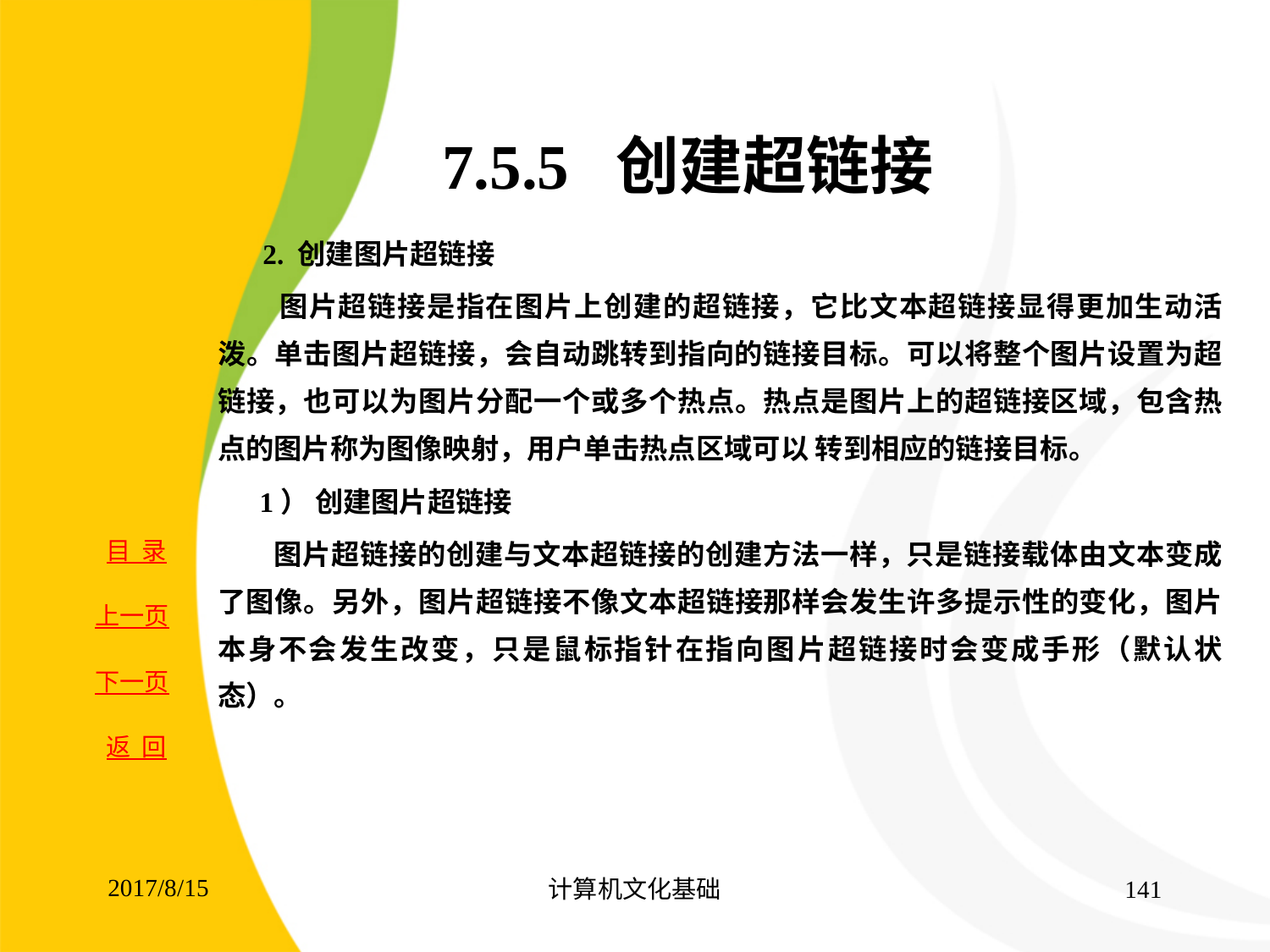

# 7.5.5  创建超链接
               2. 创建图片超链接
       图片超链接是指在图片上创建的超链接，它比文本超链接显得更加生动活泼。单击图片超链接，会自动跳转到指向的链接目标。可以将整个图片设置为超链接，也可以为图片分配一个或多个热点。热点是图片上的超链接区域，包含热点的图片称为图像映射，用户单击热点区域可以 转到相应的链接目标。
      1） 创建图片超链接
       图片超链接的创建与文本超链接的创建方法一样，只是链接载体由文本变成了图像。另外，图片超链接不像文本超链接那样会发生许多提示性的变化，图片本身不会发生改变，只是鼠标指针在指向图片超链接时会变成手形（默认状态）。
2017/8/15
计算机文化基础
141